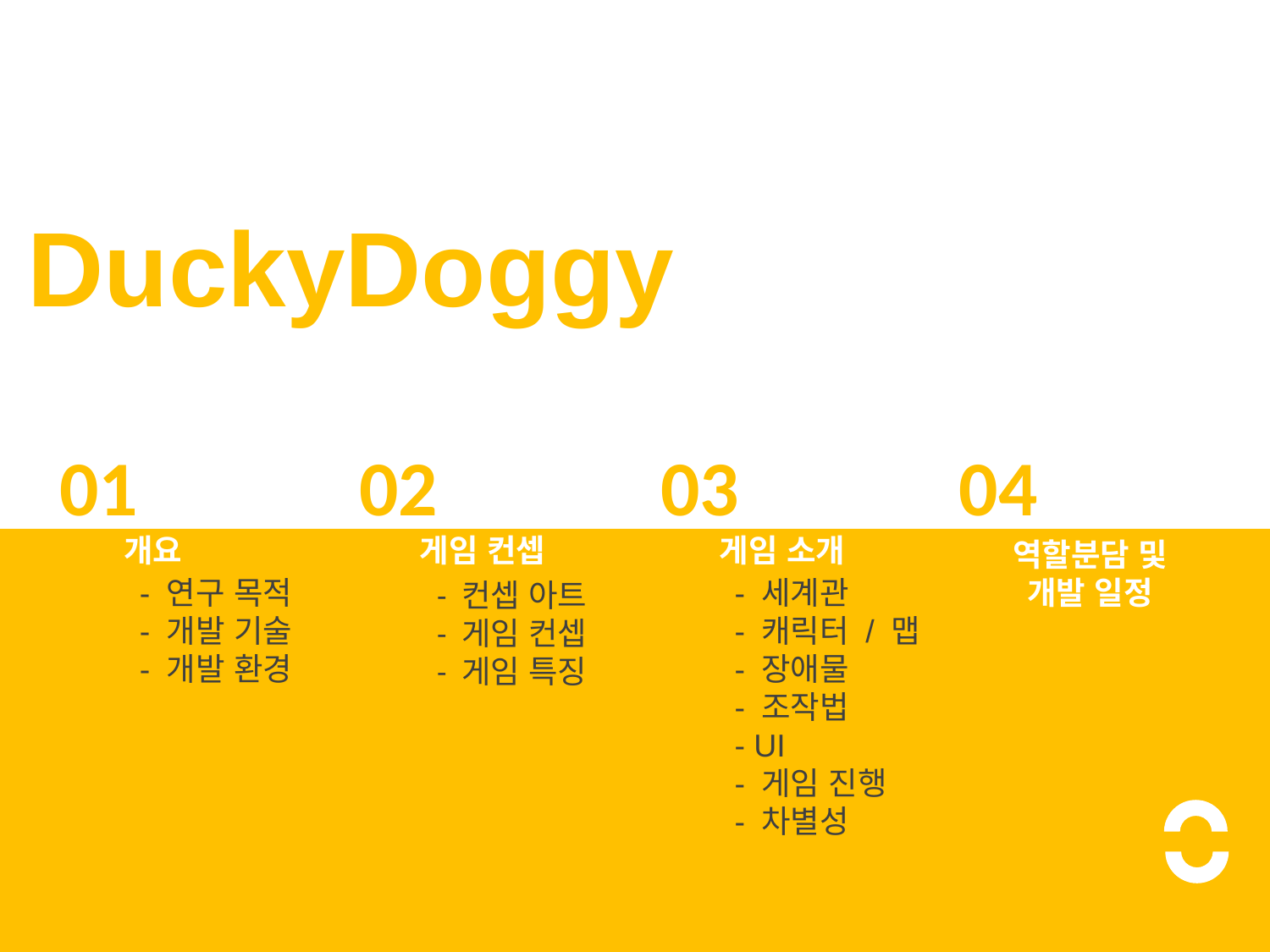

DuckyDoggy
01
02
04
03
개요
게임 컨셉
게임 소개

역할분담 및 개발 일정
- 연구 목적
- 개발 기술
- 개발 환경

- 세계관
- 캐릭터 / 맵
- 장애물
- 조작법
- UI
- 게임 진행
- 차별성
- 컨셉 아트- 게임 컨셉
- 게임 특징

2